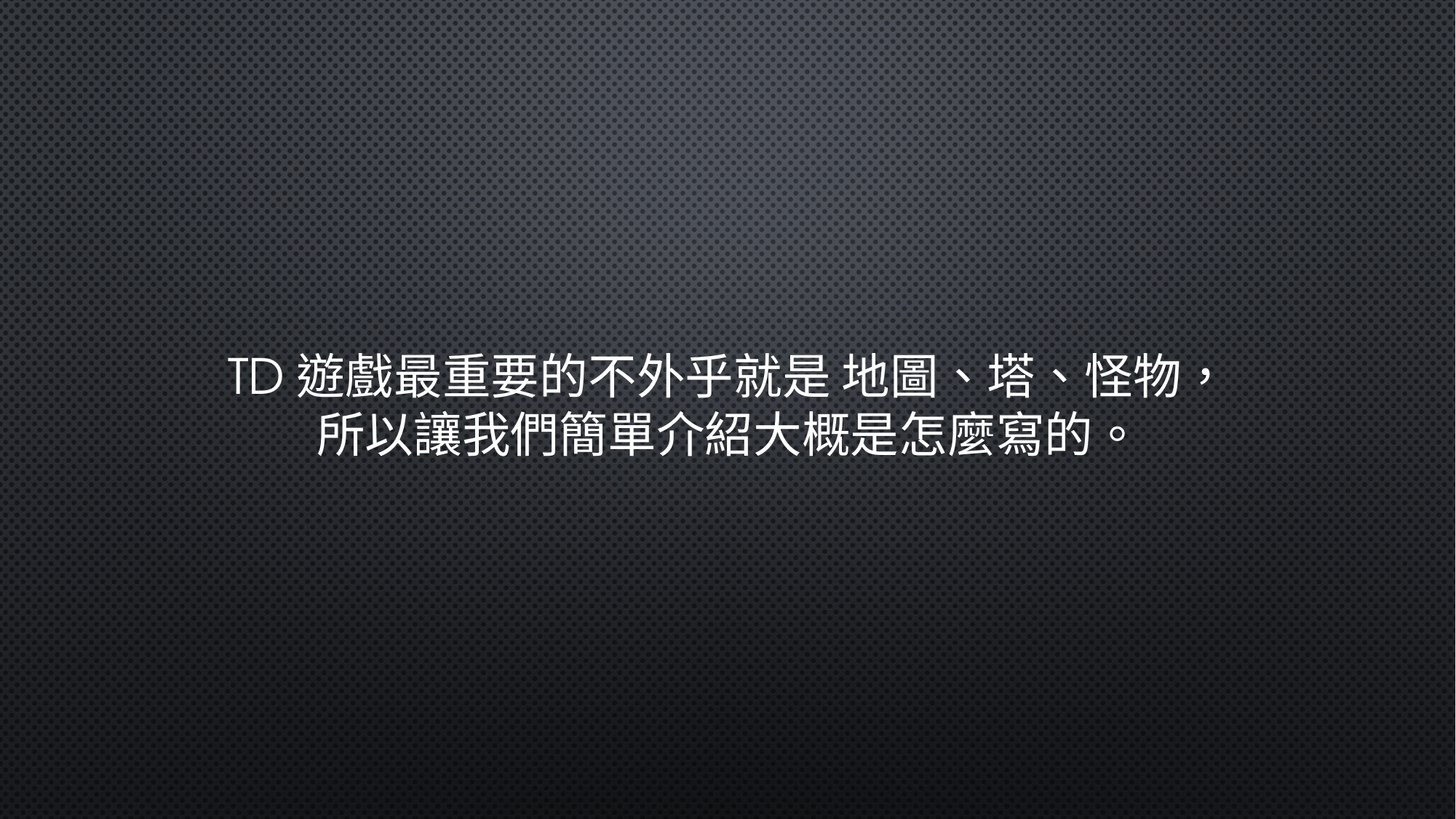

TD遊戲最重要的不外乎就是 地圖、塔、怪物，
所以讓我們簡單介紹大概是怎麼寫的。